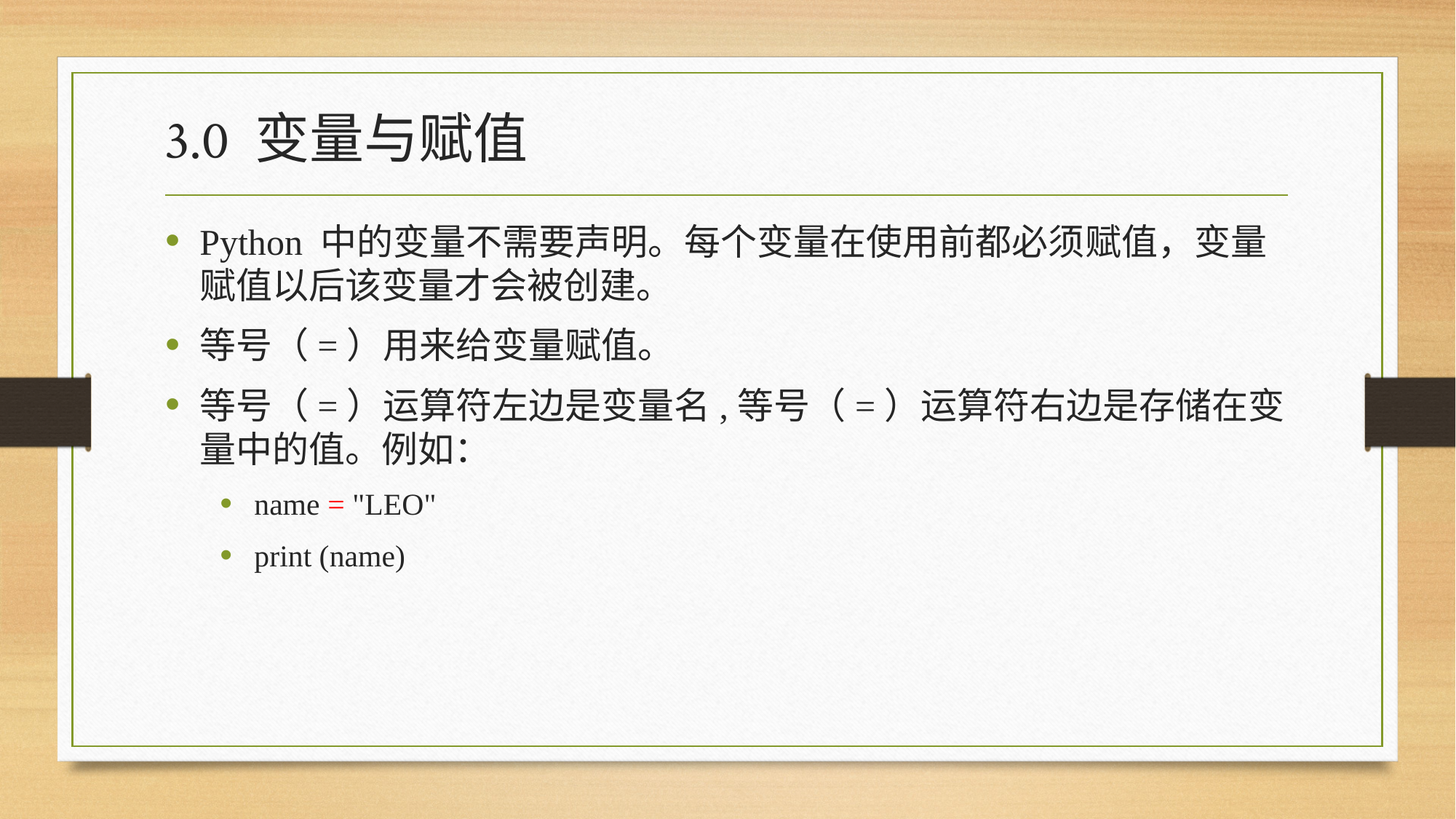

# 3.0 变量与赋值
Python 中的变量不需要声明。每个变量在使用前都必须赋值，变量赋值以后该变量才会被创建。
等号（=）用来给变量赋值。
等号（=）运算符左边是变量名,等号（=）运算符右边是存储在变量中的值。例如：
name = "LEO"
print (name)